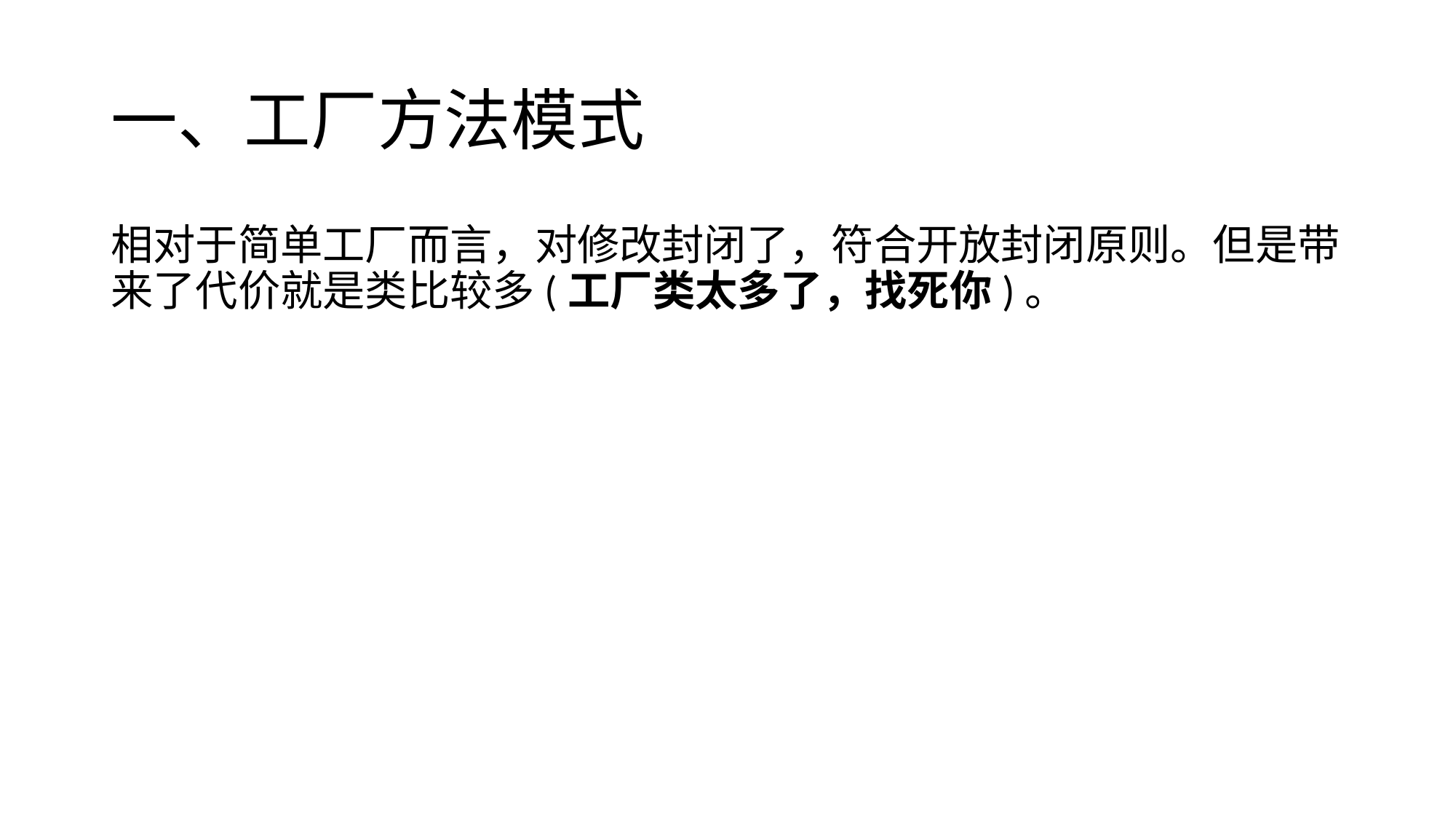

# 一、工厂方法模式
相对于简单工厂而言，对修改封闭了，符合开放封闭原则。但是带来了代价就是类比较多(工厂类太多了，找死你)。